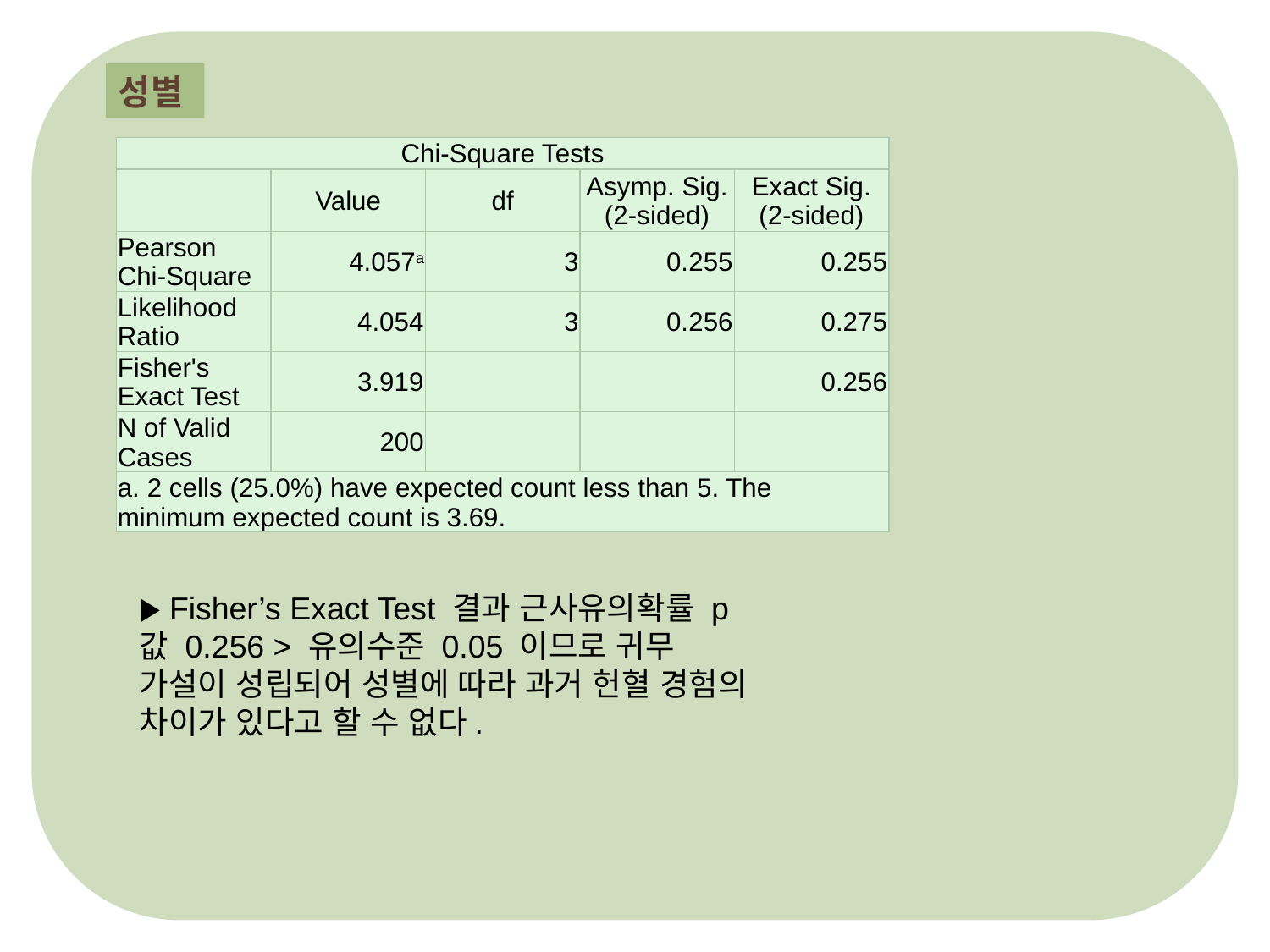

성별
| Chi-Square Tests |  |  |  |  |
| --- | --- | --- | --- | --- |
|  | Value | df | Asymp. Sig. (2-sided) | Exact Sig. (2-sided) |
| Pearson Chi-Square | 4.057a | 3 | 0.255 | 0.255 |
| Likelihood Ratio | 4.054 | 3 | 0.256 | 0.275 |
| Fisher's Exact Test | 3.919 |  |  | 0.256 |
| N of Valid Cases | 200 |  |  |  |
| a. 2 cells (25.0%) have expected count less than 5. The minimum expected count is 3.69. |  |  |  |  |
▶ Fisher’s Exact Test 결과 근사유의확률 p값 0.256 > 유의수준 0.05 이므로 귀무 가설이 성립되어 성별에 따라 과거 헌혈 경험의 차이가 있다고 할 수 없다.